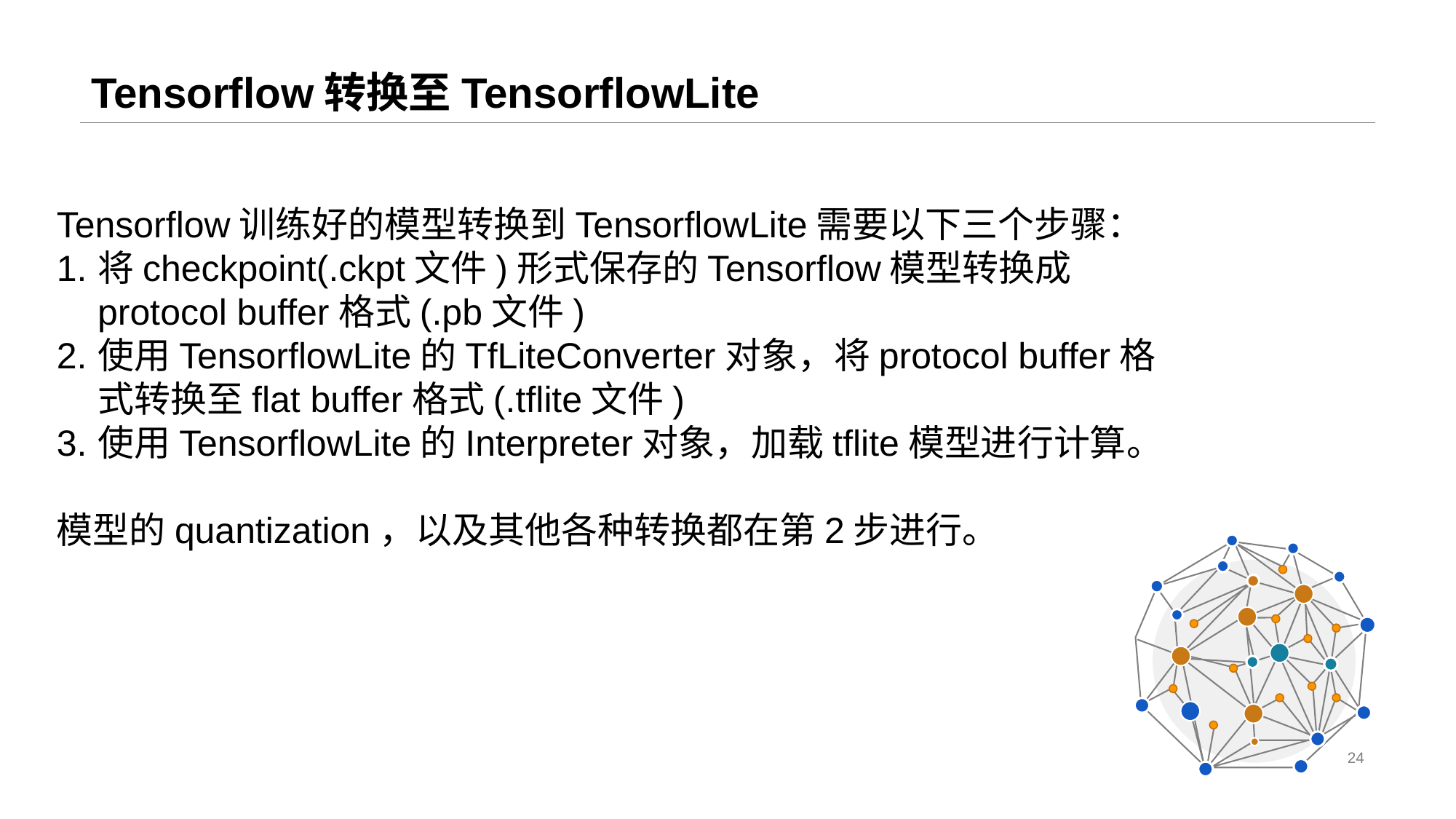

# Tensorflow转换至TensorflowLite
Tensorflow训练好的模型转换到TensorflowLite需要以下三个步骤：
将checkpoint(.ckpt文件)形式保存的Tensorflow模型转换成protocol buffer格式(.pb文件)
使用TensorflowLite的TfLiteConverter对象，将protocol buffer格式转换至flat buffer格式(.tflite文件)
使用TensorflowLite的Interpreter对象，加载tflite模型进行计算。

模型的quantization，以及其他各种转换都在第2步进行。

24